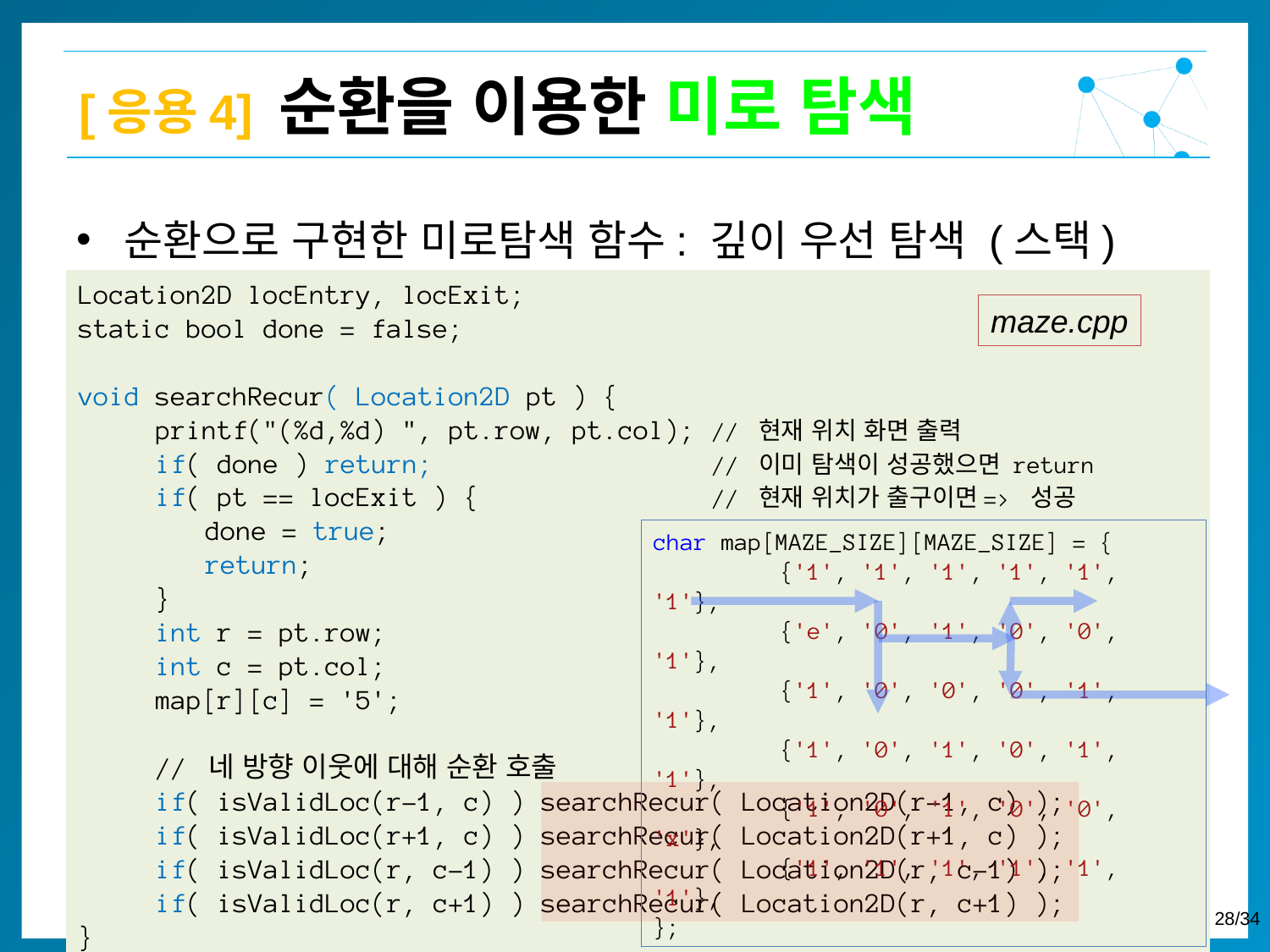

[응용4] 순환을 이용한 미로 탐색
순환으로 구현한 미로탐색 함수: 깊이 우선 탐색 (스택)
Location2D locEntry, locExit;
static bool done = false;

void searchRecur( Location2D pt ) {
     printf("(%d,%d) ", pt.row, pt.col); // 현재 위치 화면 출력
     if( done ) return;                  // 이미 탐색이 성공했으면 return
     if( pt == locExit ) {               // 현재 위치가 출구이면=> 성공
	done = true;
	return;
     }
     int r = pt.row;
     int c = pt.col;
     map[r][c] = '5';

     // 네 방향 이웃에 대해 순환 호출
     if( isValidLoc(r-1, c) ) searchRecur( Location2D(r-1, c) );
     if( isValidLoc(r+1, c) ) searchRecur( Location2D(r+1, c) );
     if( isValidLoc(r, c-1) ) searchRecur( Location2D(r, c-1) );
     if( isValidLoc(r, c+1) ) searchRecur( Location2D(r, c+1) );
}
maze.cpp
char map[MAZE_SIZE][MAZE_SIZE] = {
	{'1', '1', '1', '1', '1', '1'},
	{'e', '0', '1', '0', '0', '1'},
	{'1', '0', '0', '0', '1', '1'},
	{'1', '0', '1', '0', '1', '1'},
	{'1', '0', '1', '0', '0', 'x'},
	{'1', '1', '1', '1', '1', '1'},
};